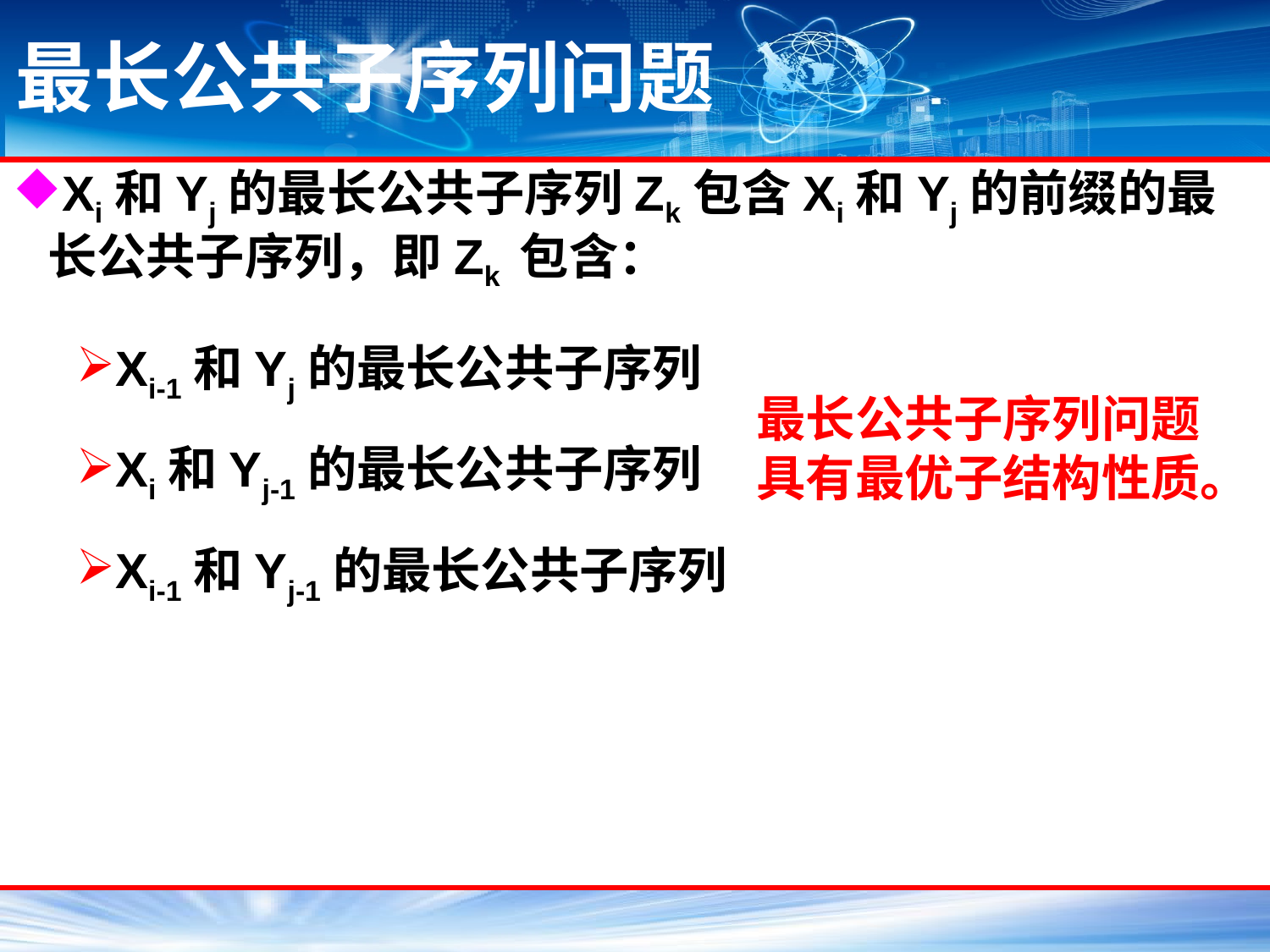

# 最长公共子序列问题
Xi和Yj的最长公共子序列Zk包含Xi和Yj的前缀的最长公共子序列，即Zk 包含：
Xi-1和Yj的最长公共子序列
Xi和Yj-1的最长公共子序列
Xi-1和Yj-1的最长公共子序列

最长公共子序列问题具有最优子结构性质。